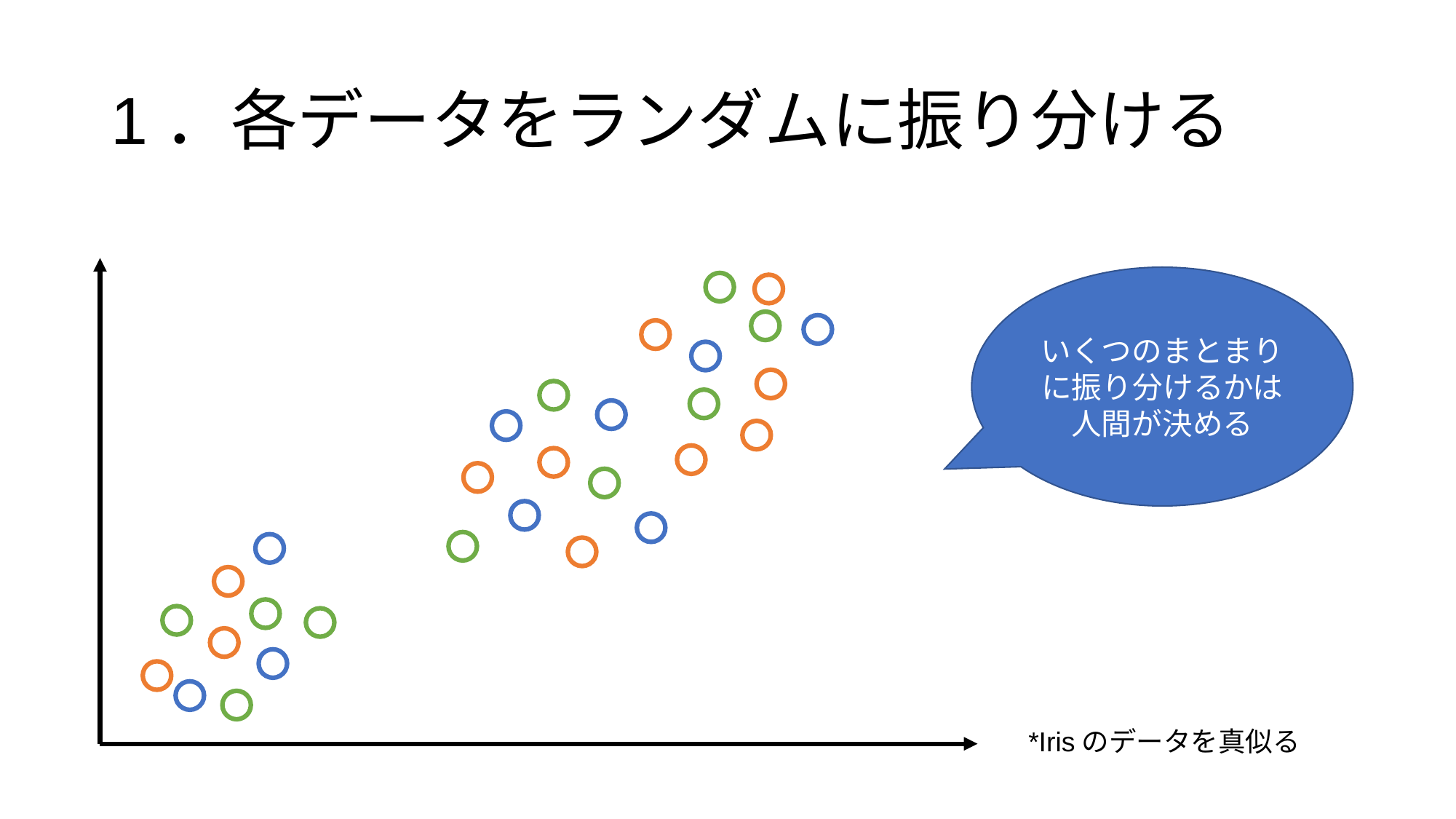

# 1．各データをランダムに振り分ける
いくつのまとまりに振り分けるかは人間が決める

*Irisのデータを真似る